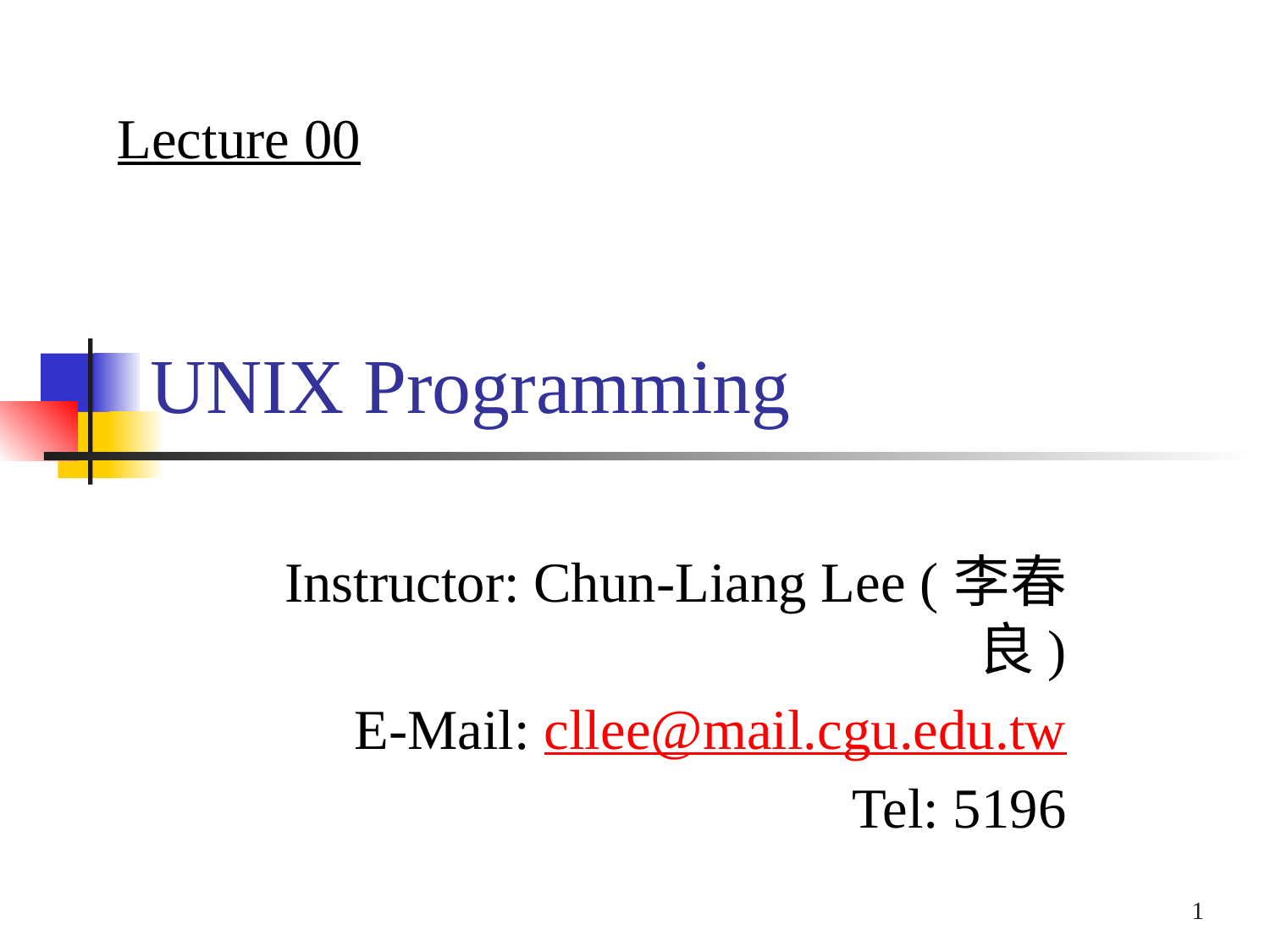

Lecture 00
# UNIX Programming
Instructor: Chun-Liang Lee (李春良)
E-Mail: cllee@mail.cgu.edu.tw
Tel: 5196
1